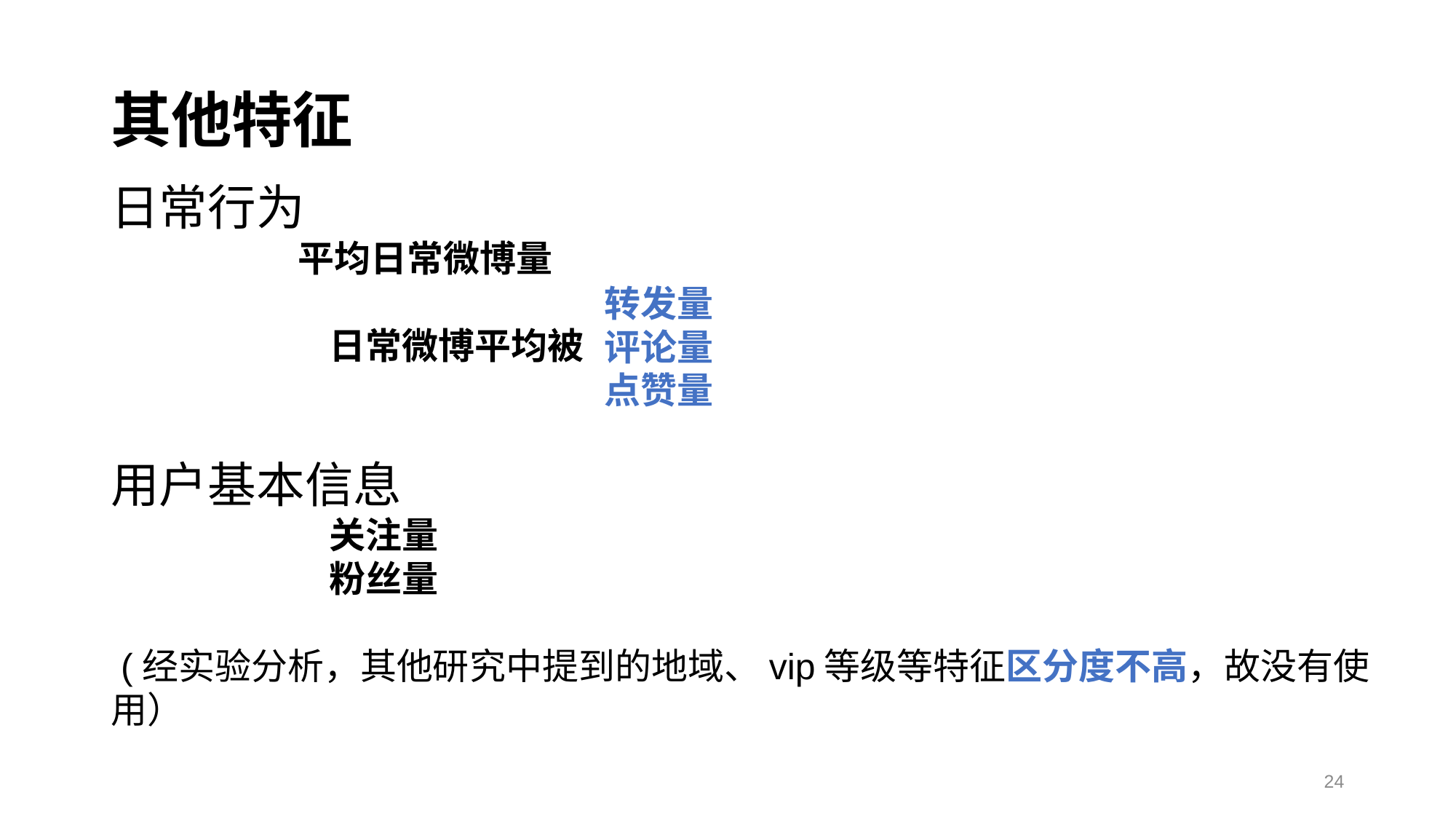

# 其他特征
日常行为
                          平均日常微博量

		日常微博平均被

用户基本信息
	       	关注量
	      	粉丝量

 (经实验分析，其他研究中提到的地域、vip等级等特征区分度不高，故没有使用）
转发量
评论量
点赞量

24